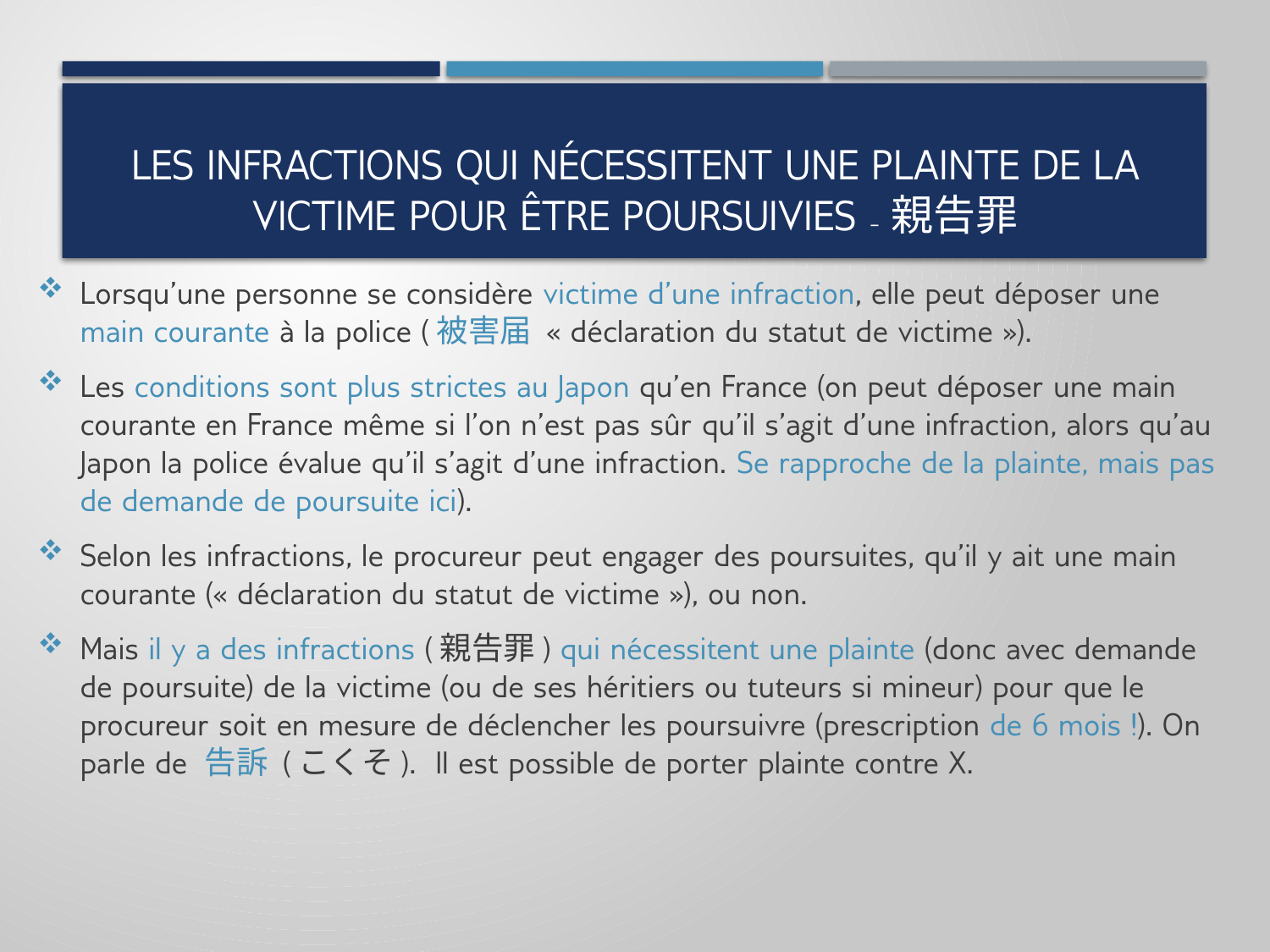

# Les infractions qui nécessitent une plainte de la victime pour être poursuivies – 親告罪
Lorsqu’une personne se considère victime d’une infraction, elle peut déposer une main courante à la police (被害届 « déclaration du statut de victime »).
Les conditions sont plus strictes au Japon qu’en France (on peut déposer une main courante en France même si l’on n’est pas sûr qu’il s’agit d’une infraction, alors qu’au Japon la police évalue qu’il s’agit d’une infraction. Se rapproche de la plainte, mais pas de demande de poursuite ici).
Selon les infractions, le procureur peut engager des poursuites, qu’il y ait une main courante (« déclaration du statut de victime »), ou non.
Mais il y a des infractions (親告罪) qui nécessitent une plainte (donc avec demande de poursuite) de la victime (ou de ses héritiers ou tuteurs si mineur) pour que le procureur soit en mesure de déclencher les poursuivre (prescription de 6 mois !). On parle de 告訴 (こくそ).  Il est possible de porter plainte contre X.